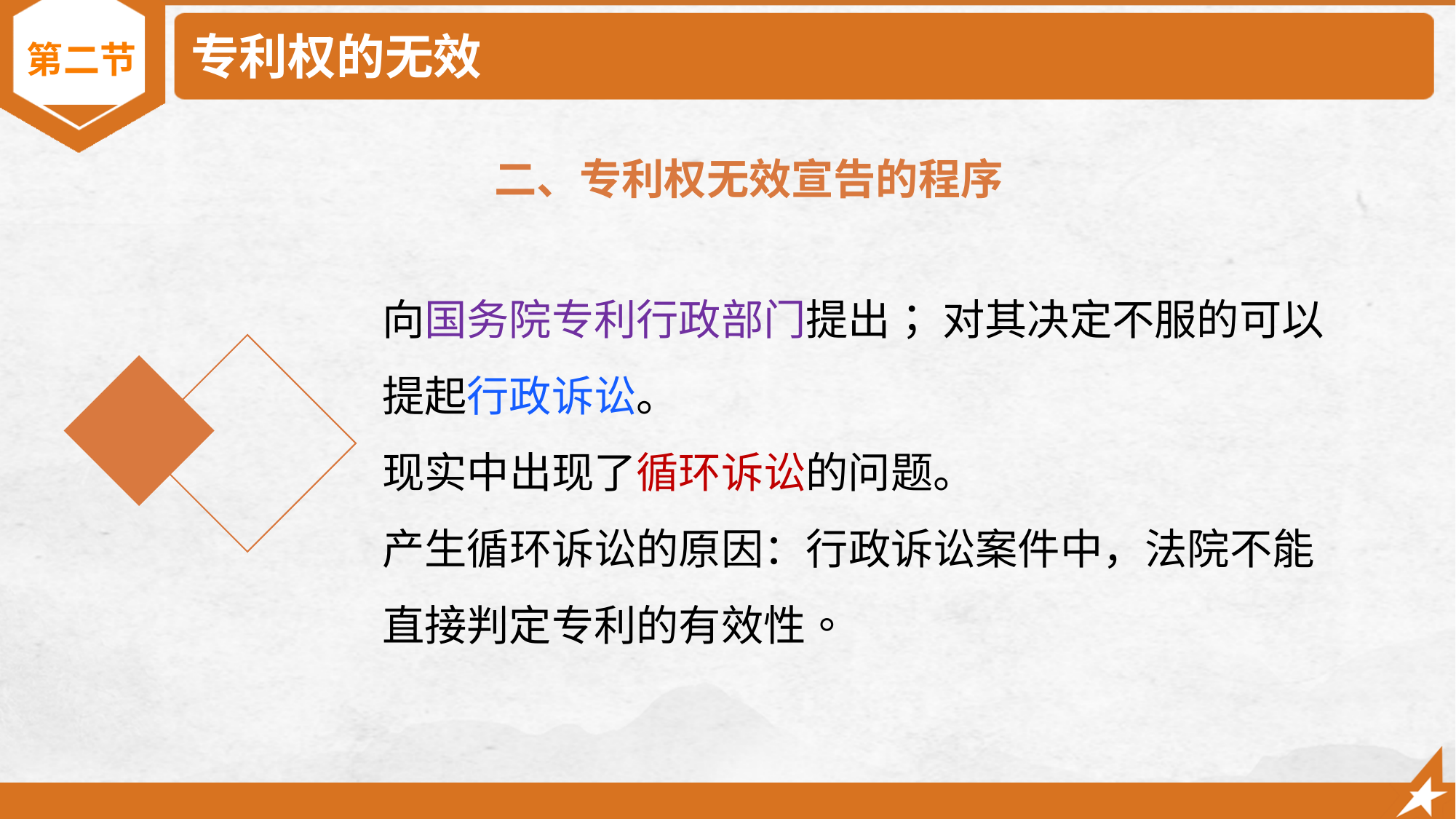

# 专利权的无效
第二节
二、专利权无效宣告的程序
向国务院专利行政部门提出； 对其决定不服的可以提起行政诉讼。
现实中出现了循环诉讼的问题。
产生循环诉讼的原因：行政诉讼案件中，法院不能直接判定专利的有效性。